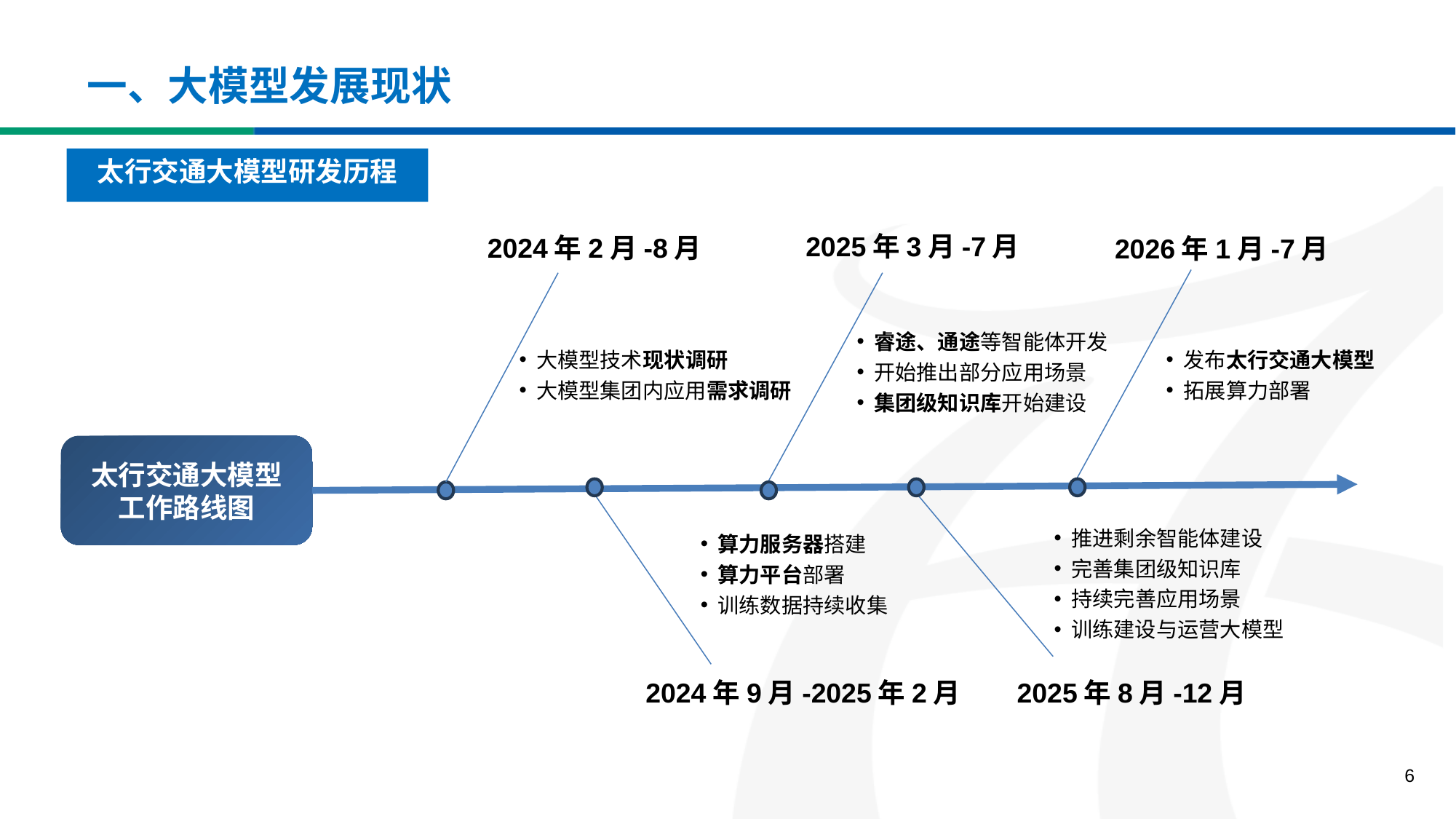

# 一、大模型发展现状
太行交通大模型研发历程
2025年3月-7月
2024年2月-8月
2026年1月-7月
睿途、通途等智能体开发
开始推出部分应用场景
集团级知识库开始建设
大模型技术现状调研
大模型集团内应用需求调研
发布太行交通大模型
拓展算力部署
太行交通大模型
工作路线图

推进剩余智能体建设
完善集团级知识库
持续完善应用场景
训练建设与运营大模型
算力服务器搭建
算力平台部署
训练数据持续收集
2024年9月-2025年2月
2025年8月-12月
6